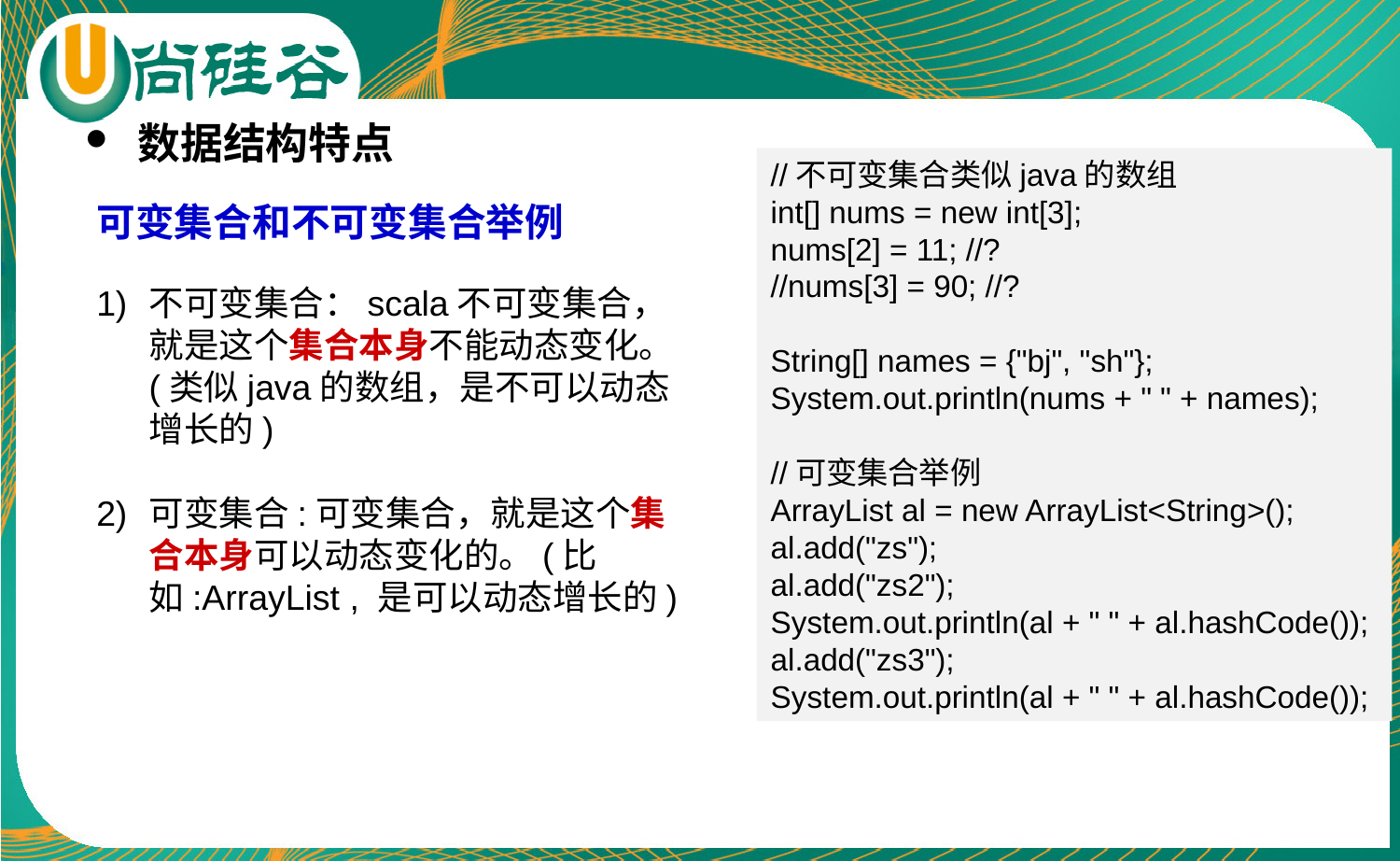

数据结构特点
//不可变集合类似java的数组
int[] nums = new int[3];
nums[2] = 11; //?
//nums[3] = 90; //?

String[] names = {"bj", "sh"};
System.out.println(nums + " " + names);

//可变集合举例
ArrayList al = new ArrayList<String>();
al.add("zs");
al.add("zs2");
System.out.println(al + " " + al.hashCode());
al.add("zs3");
System.out.println(al + " " + al.hashCode());

可变集合和不可变集合举例

不可变集合：scala不可变集合，就是这个集合本身不能动态变化。(类似java的数组，是不可以动态增长的)

可变集合:可变集合，就是这个集合本身可以动态变化的。(比如:ArrayList , 是可以动态增长的)